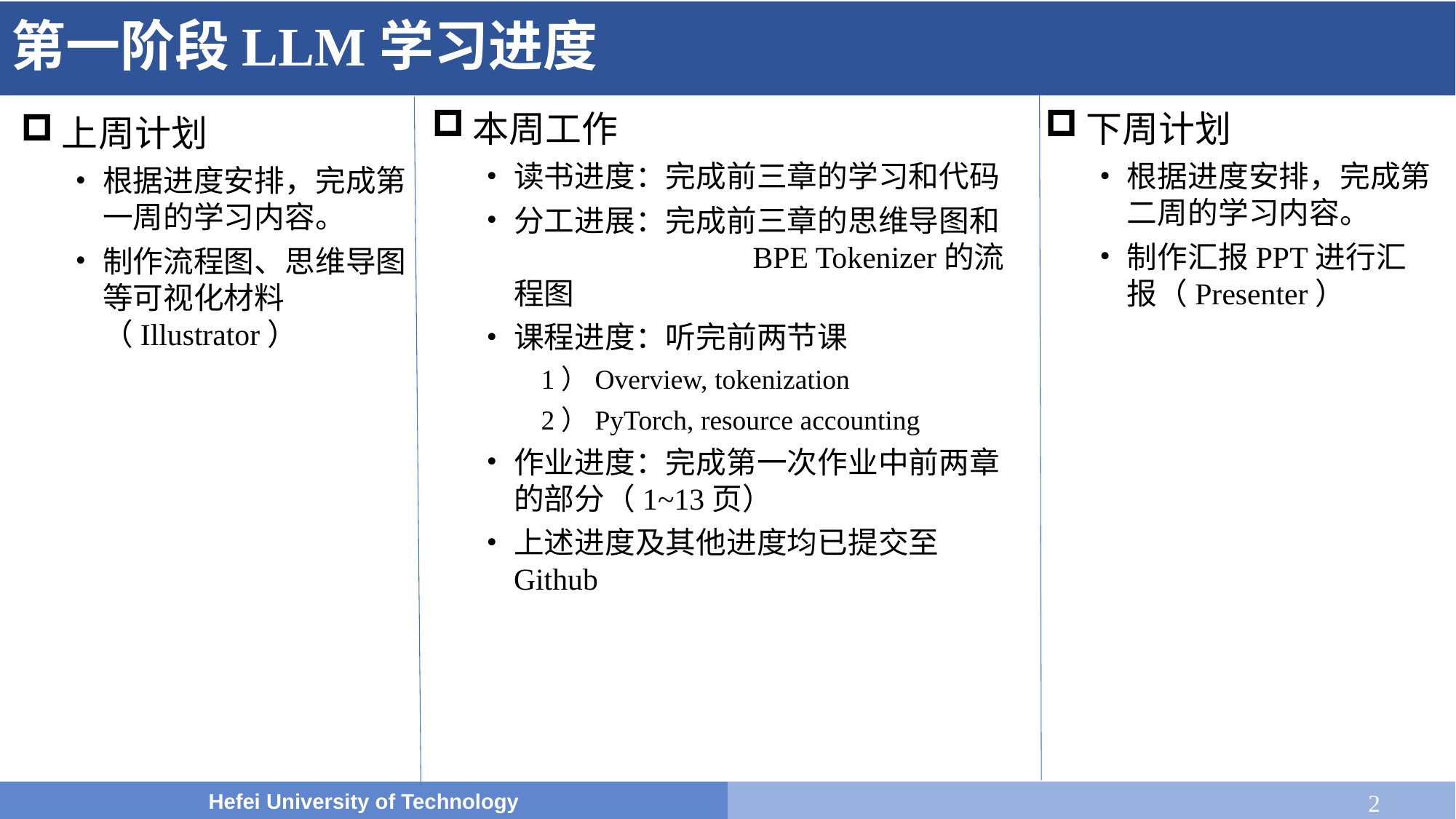

# 第一阶段LLM学习进度
本周工作
读书进度：完成前三章的学习和代码
分工进展：完成前三章的思维导图和		  BPE Tokenizer的流程图
课程进度：听完前两节课
1）Overview, tokenization
2）PyTorch, resource accounting
作业进度：完成第一次作业中前两章的部分（1~13页）
上述进度及其他进度均已提交至Github
下周计划
根据进度安排，完成第二周的学习内容。
制作汇报PPT进行汇报（Presenter）
上周计划
根据进度安排，完成第一周的学习内容。
制作流程图、思维导图等可视化材料（Illustrator）
2